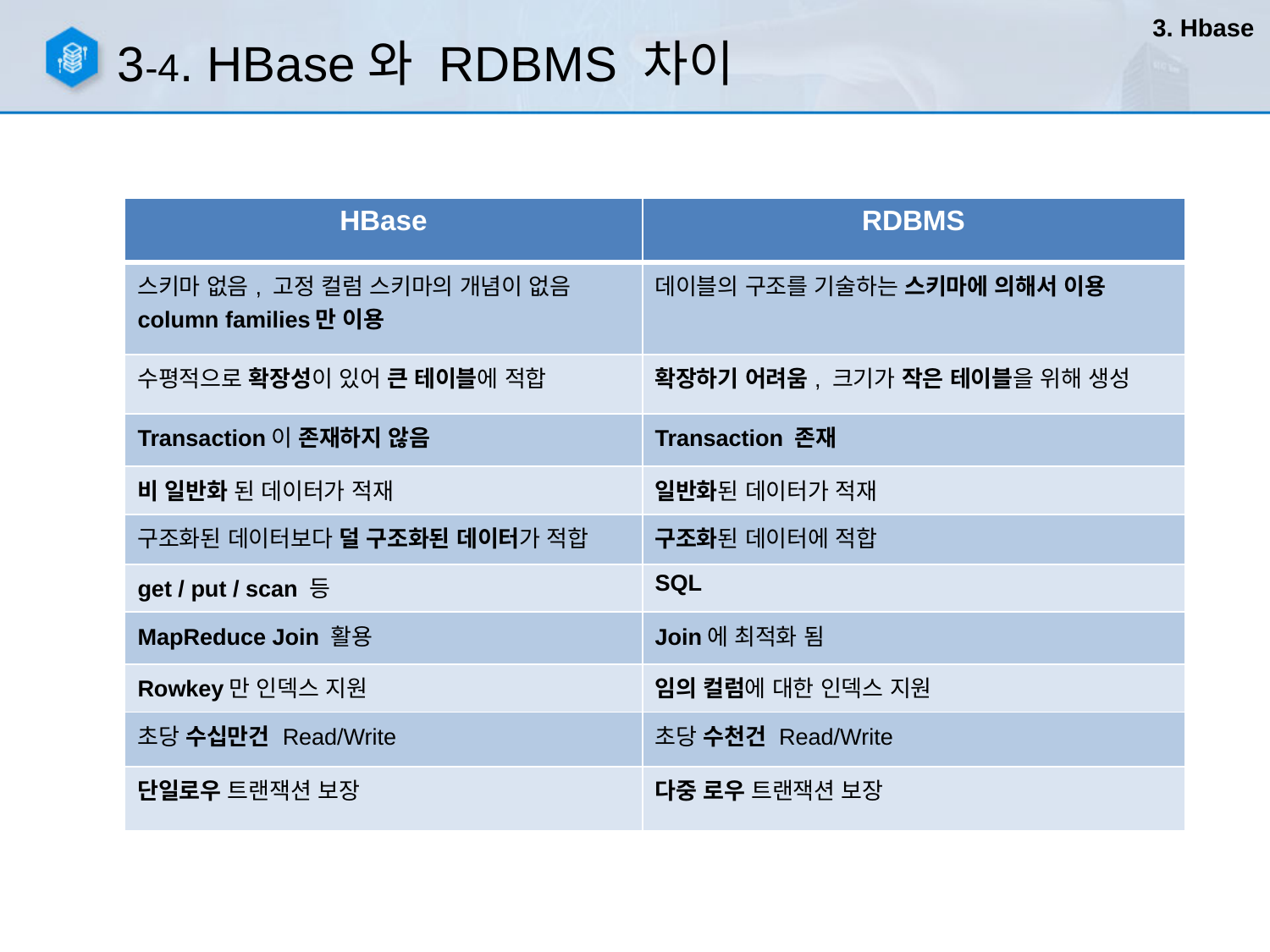

3. Hbase
3-4. HBase와 RDBMS 차이
| HBase | RDBMS |
| --- | --- |
| 스키마 없음, 고정 컬럼 스키마의 개념이 없음 column families만 이용 | 데이블의 구조를 기술하는 스키마에 의해서 이용 |
| 수평적으로 확장성이 있어 큰 테이블에 적합 | 확장하기 어려움, 크기가 작은 테이블을 위해 생성 |
| Transaction이 존재하지 않음 | Transaction 존재 |
| 비 일반화 된 데이터가 적재 | 일반화된 데이터가 적재 |
| 구조화된 데이터보다 덜 구조화된 데이터가 적합 | 구조화된 데이터에 적합 |
| get / put / scan 등 | SQL |
| MapReduce Join 활용 | Join에 최적화 됨 |
| Rowkey만 인덱스 지원 | 임의 컬럼에 대한 인덱스 지원 |
| 초당 수십만건 Read/Write | 초당 수천건 Read/Write |
| 단일로우 트랜잭션 보장 | 다중 로우 트랜잭션 보장 |